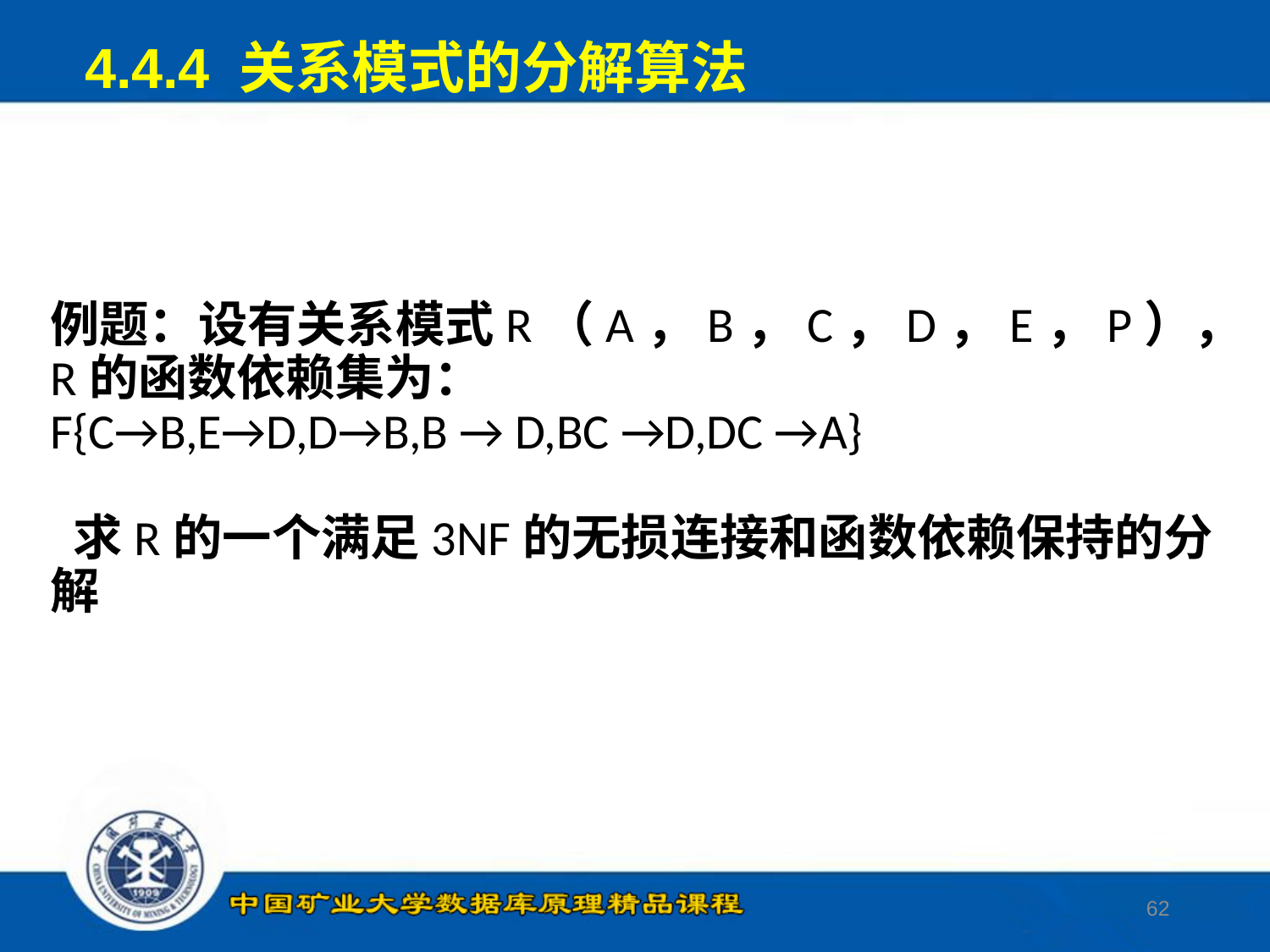

4.4.4 关系模式的分解算法
# 例题：设有关系模式R（A，B，C，D，E，P），R的函数依赖集为： F{C→B,E→D,D→B,B → D,BC →D,DC →A} 求R的一个满足3NF的无损连接和函数依赖保持的分解
62